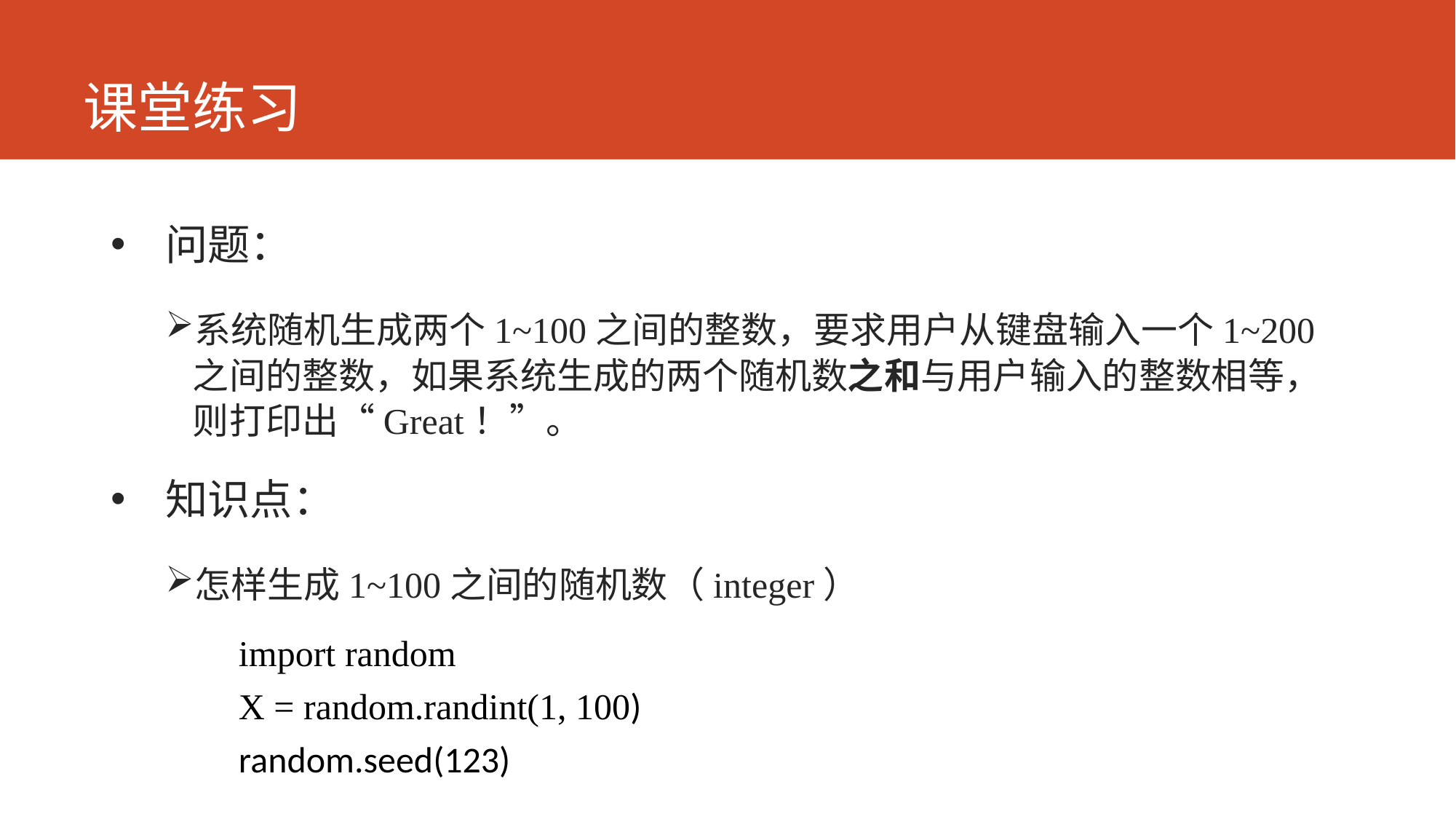

# 课堂练习
问题：
系统随机生成两个1~100之间的整数，要求用户从键盘输入一个1~200之间的整数，如果系统生成的两个随机数之和与用户输入的整数相等，则打印出“Great！”。
知识点：
怎样生成1~100之间的随机数（integer）
import random
X = random.randint(1, 100)
random.seed(123)